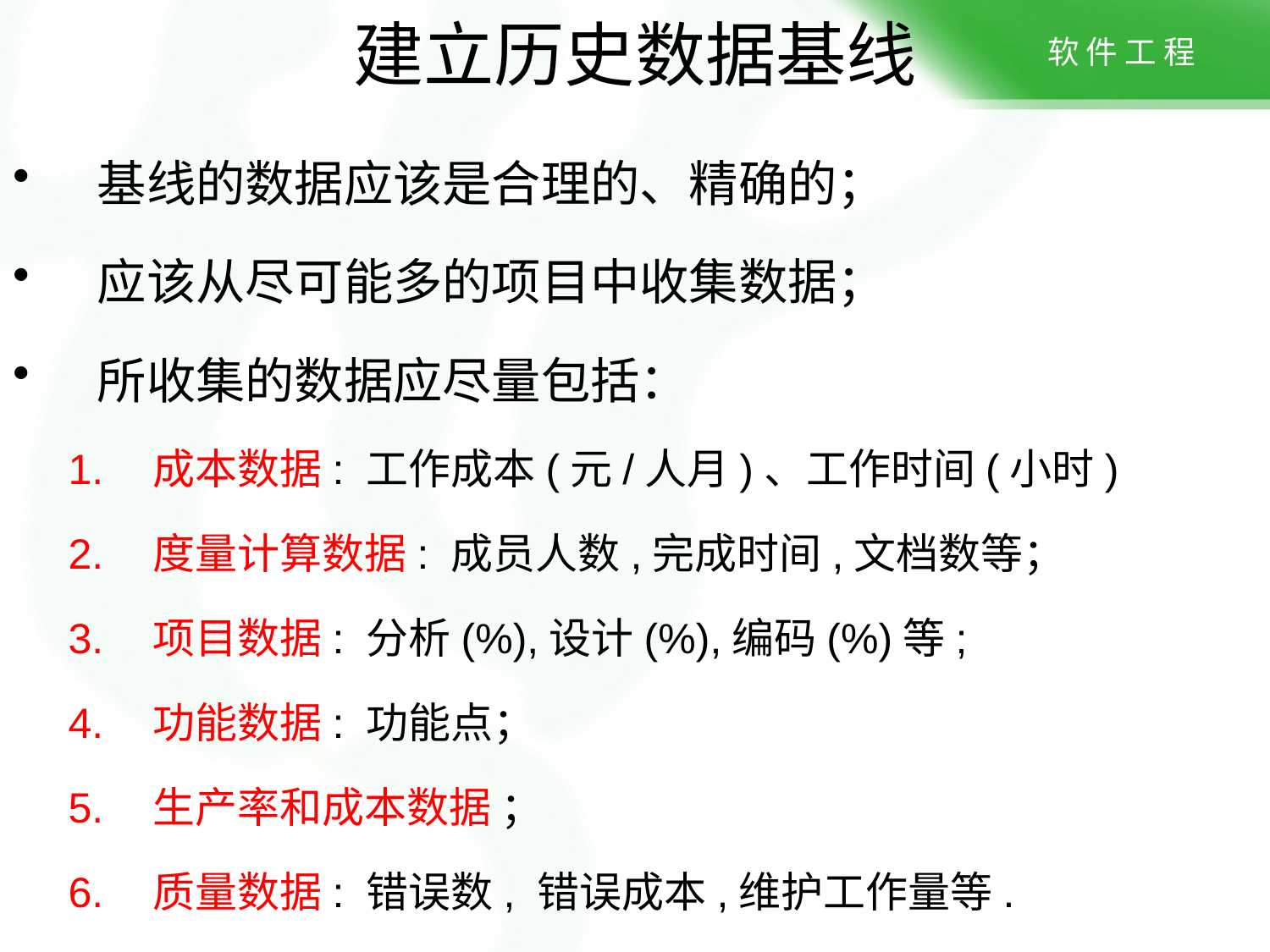

# 建立历史数据基线
基线的数据应该是合理的、精确的；
应该从尽可能多的项目中收集数据；
所收集的数据应尽量包括：
成本数据: 工作成本(元/人月)、工作时间(小时)
度量计算数据: 成员人数,完成时间,文档数等；
项目数据: 分析(%),设计(%),编码(%)等;
功能数据: 功能点；
生产率和成本数据 ；
质量数据: 错误数, 错误成本,维护工作量等.